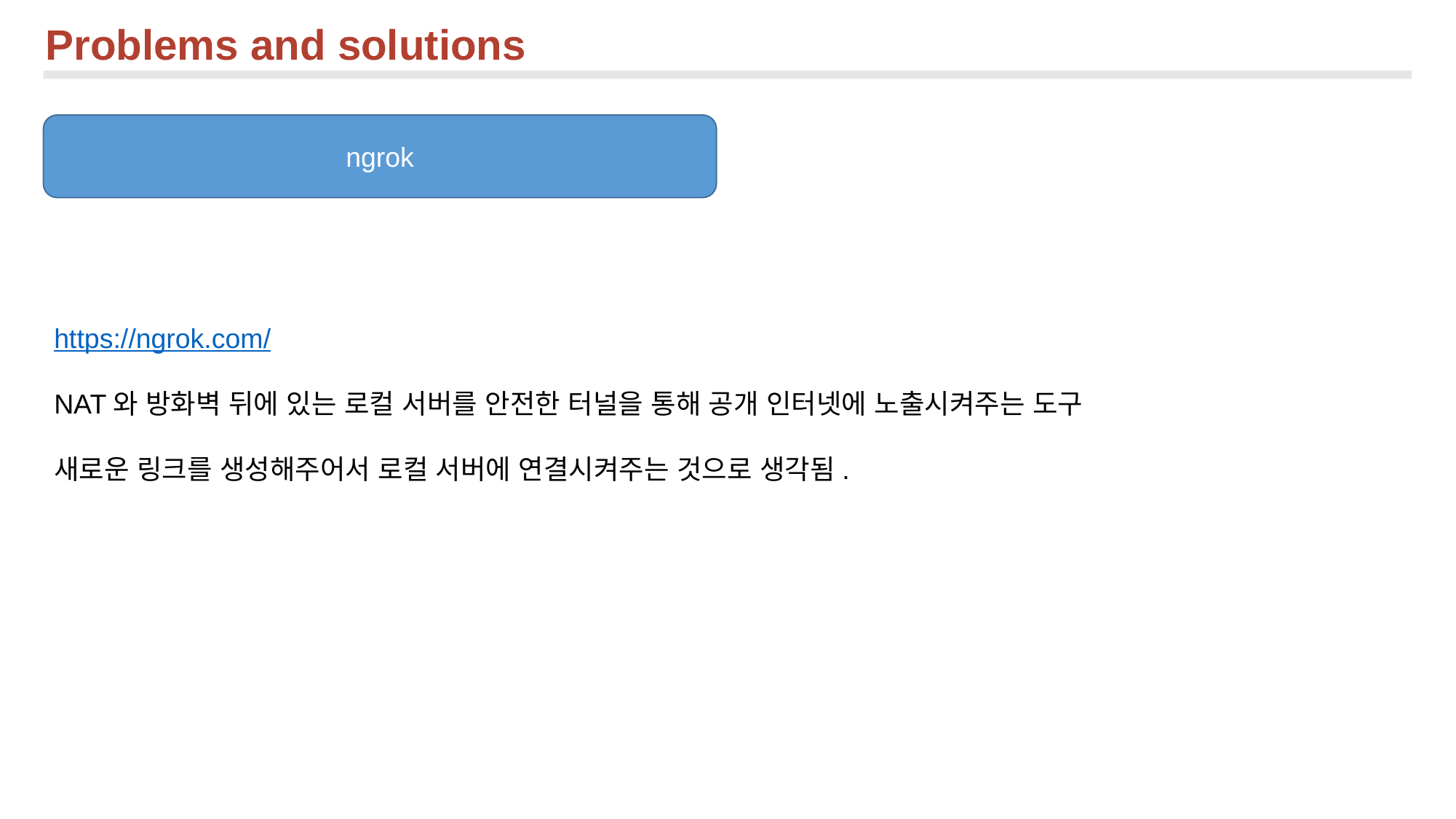

Problems and solutions

ngrok
https://ngrok.com/

NAT와 방화벽 뒤에 있는 로컬 서버를 안전한 터널을 통해 공개 인터넷에 노출시켜주는 도구

새로운 링크를 생성해주어서 로컬 서버에 연결시켜주는 것으로 생각됨.